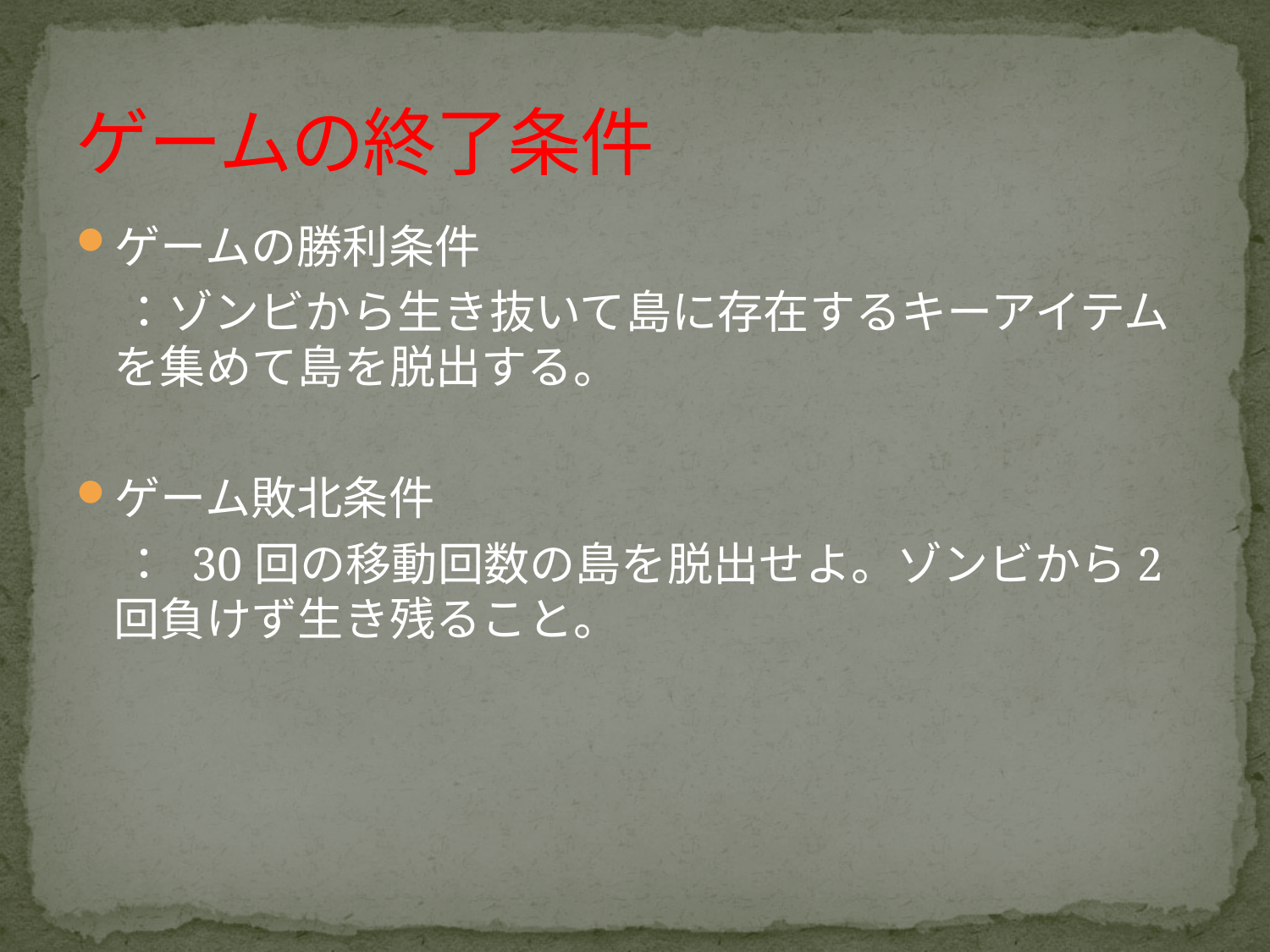

# ゲームの終了条件
ゲームの勝利条件
　：ゾンビから生き抜いて島に存在するキーアイテムを集めて島を脱出する。

ゲーム敗北条件
　： 30回の移動回数の島を脱出せよ。ゾンビから2回負けず生き残ること。